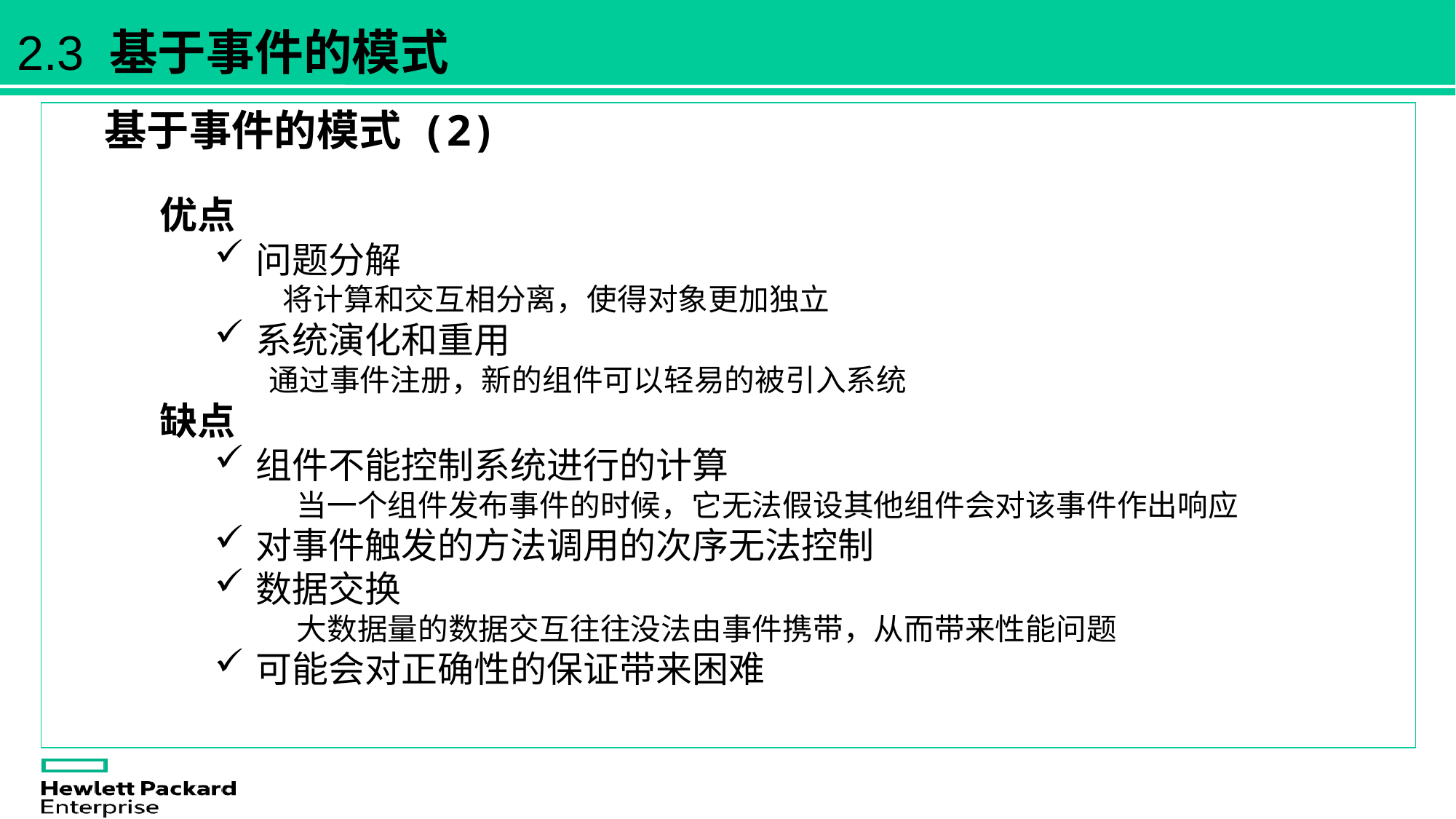

2.3 基于事件的模式

基于事件的模式 (2)
优点
问题分解
 将计算和交互相分离，使得对象更加独立
系统演化和重用
通过事件注册，新的组件可以轻易的被引入系统
缺点
组件不能控制系统进行的计算
   当一个组件发布事件的时候，它无法假设其他组件会对该事件作出响应
对事件触发的方法调用的次序无法控制
数据交换
   大数据量的数据交互往往没法由事件携带，从而带来性能问题
可能会对正确性的保证带来困难